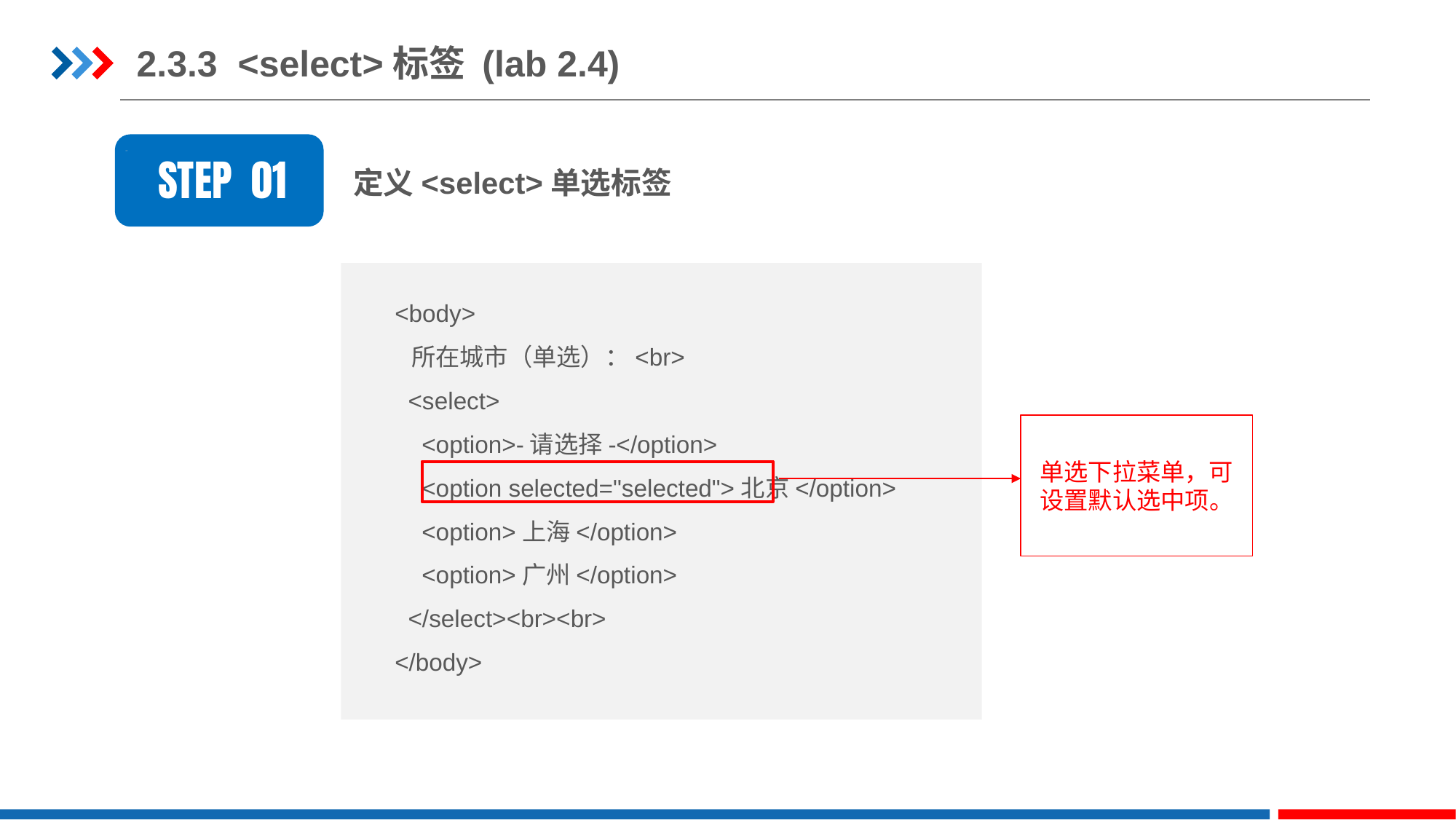

2.3.3  <select>标签 (lab 2.4)

定义<select>单选标签
STEP  01

<body>
  所在城市（单选）：<br>
  <select>
    <option>-请选择-</option>
    <option selected="selected">北京</option>
    <option>上海</option>
    <option>广州</option>
  </select><br><br>
</body>
单选下拉菜单，可设置默认选中项。